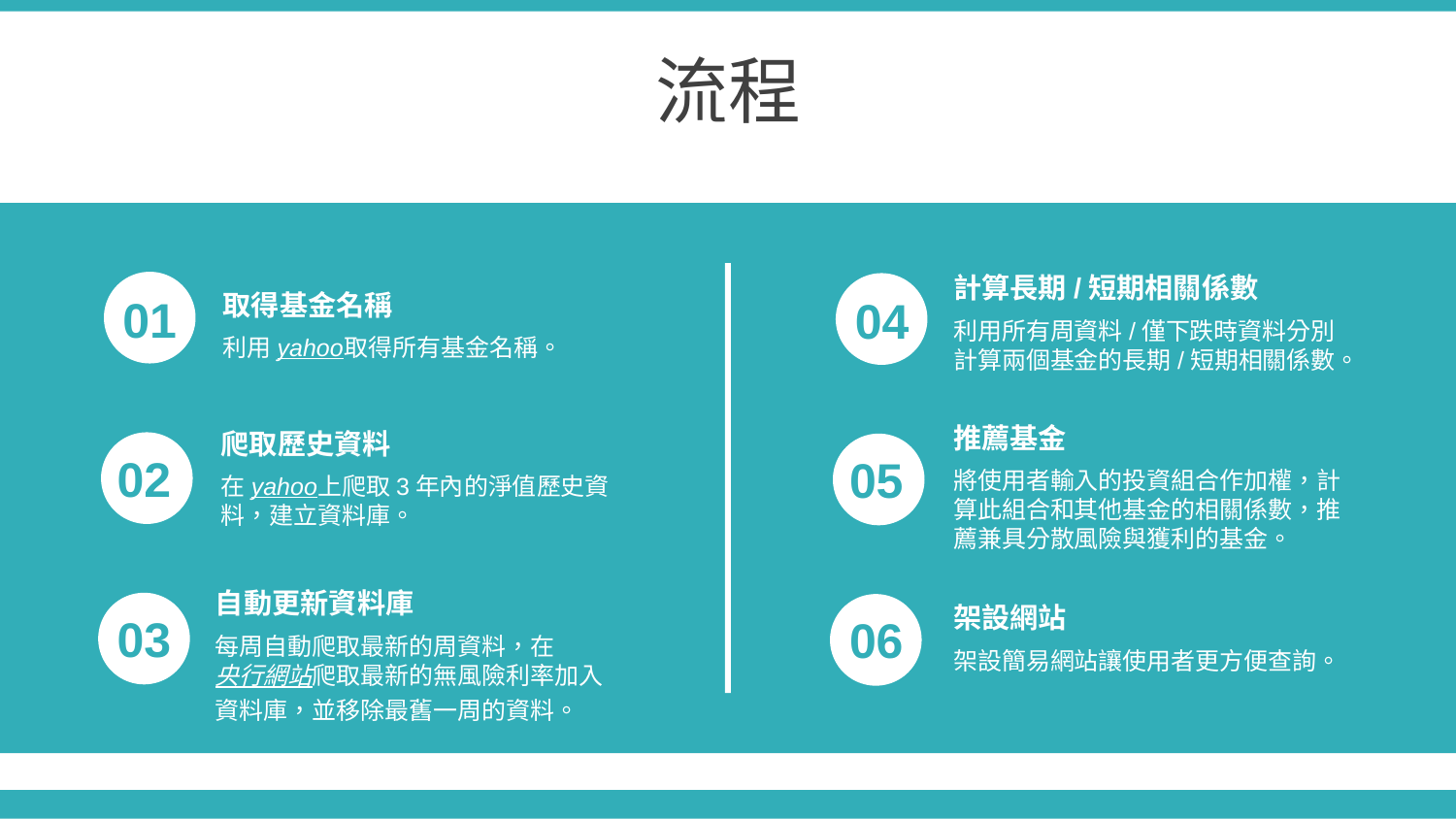

流程

計算長期/短期相關係數
利用所有周資料/僅下跌時資料分別計算兩個基金的長期/短期相關係數。

取得基金名稱
利用yahoo取得所有基金名稱。
01
04
推薦基金
將使用者輸入的投資組合作加權，計算此組合和其他基金的相關係數，推薦兼具分散風險與獲利的基金。
爬取歷史資料
在yahoo上爬取3年內的淨值歷史資料，建立資料庫。

02
05
自動更新資料庫
每周自動爬取最新的周資料，在央行網站爬取最新的無風險利率加入資料庫，並移除最舊一周的資料。

架設網站
架設簡易網站讓使用者更方便查詢。

03
06